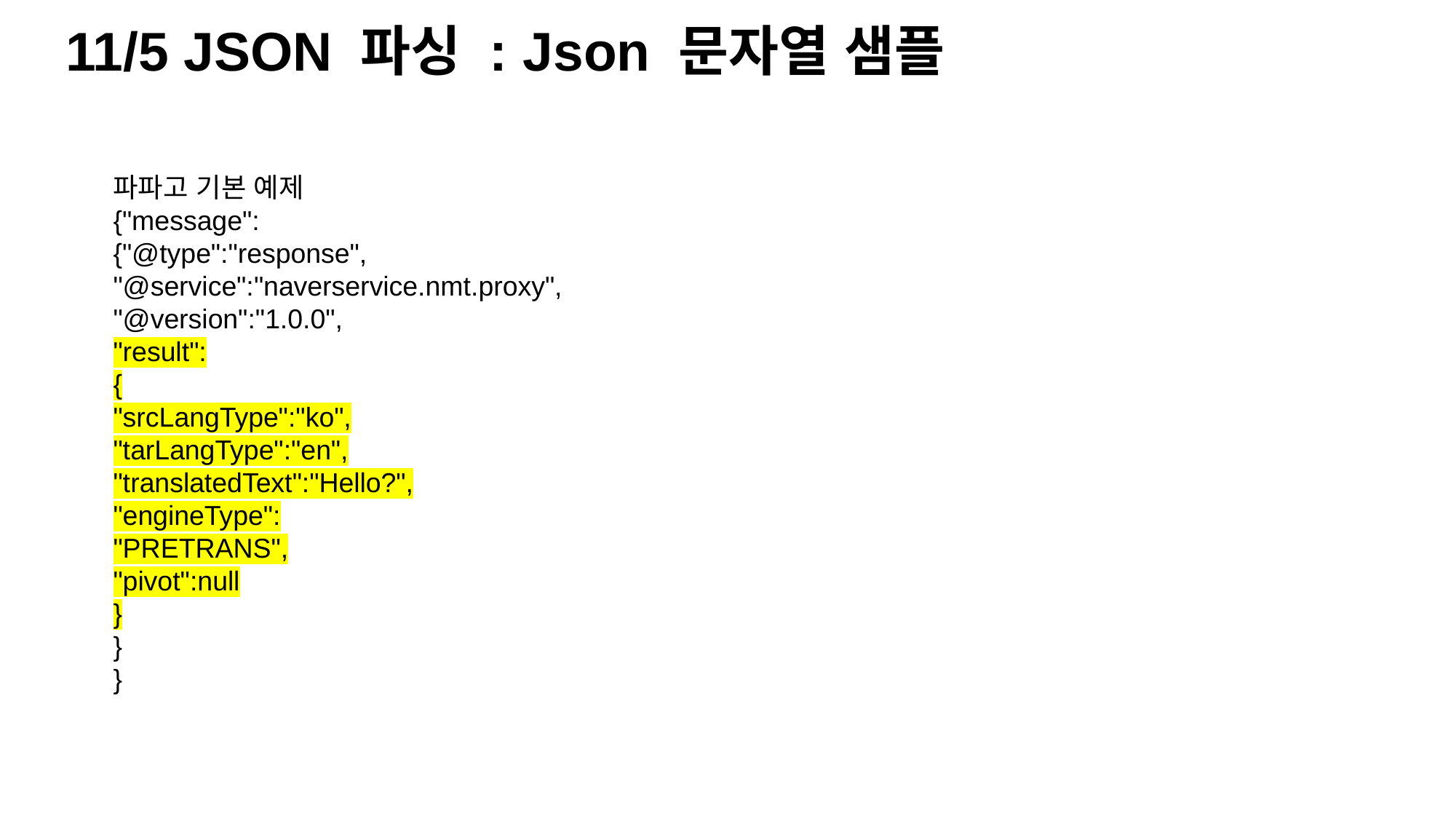

11/5 JSON 파싱 : Json 문자열 샘플
파파고 기본 예제
{"message":
{"@type":"response",
"@service":"naverservice.nmt.proxy",
"@version":"1.0.0",
"result":
{
"srcLangType":"ko",
"tarLangType":"en",
"translatedText":"Hello?",
"engineType":
"PRETRANS",
"pivot":null
}
}
}